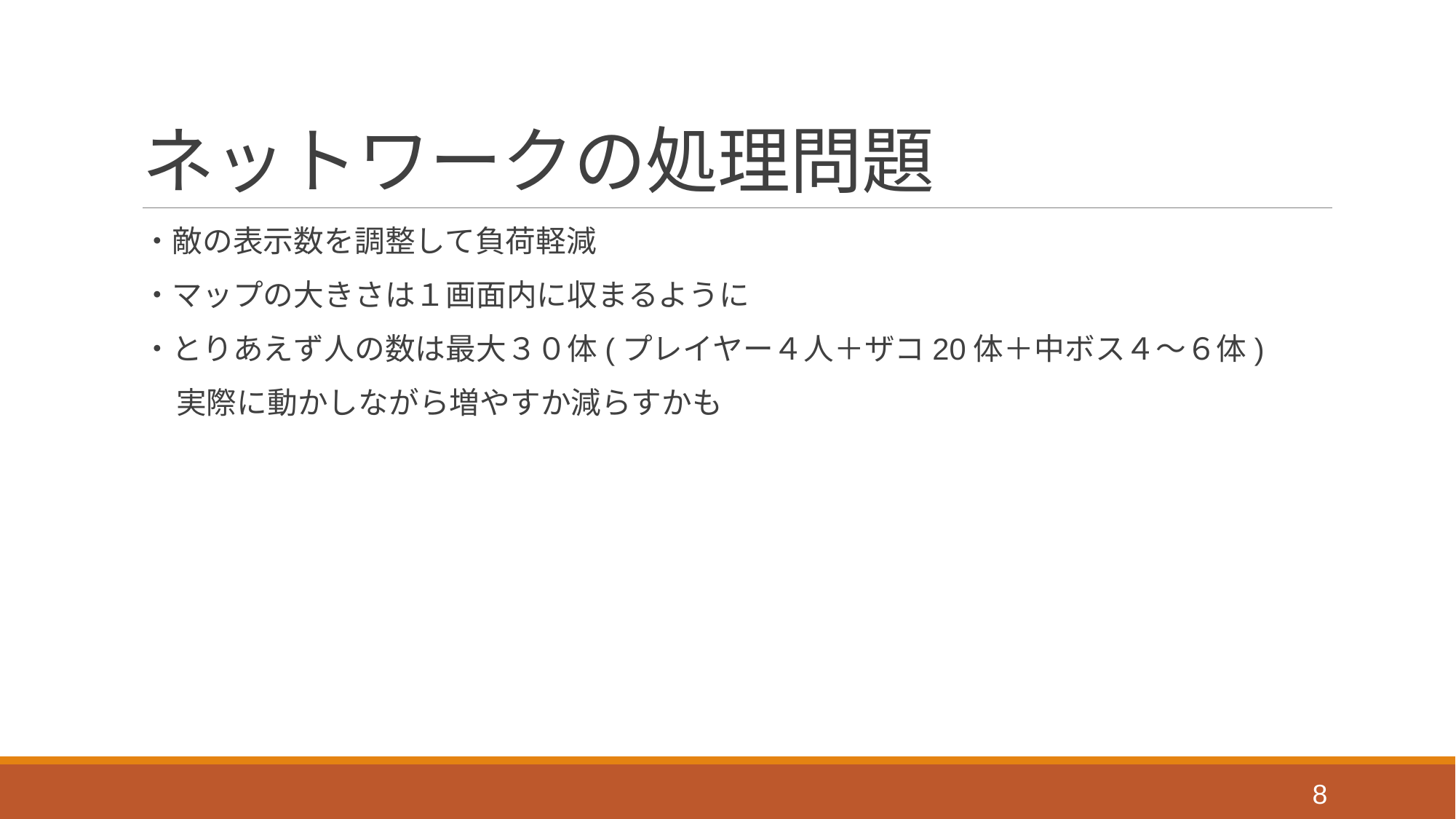

# ネットワークの処理問題
・敵の表示数を調整して負荷軽減
・マップの大きさは１画面内に収まるように
・とりあえず人の数は最大３０体(プレイヤー４人＋ザコ20体＋中ボス４～６体)
    実際に動かしながら増やすか減らすかも
8